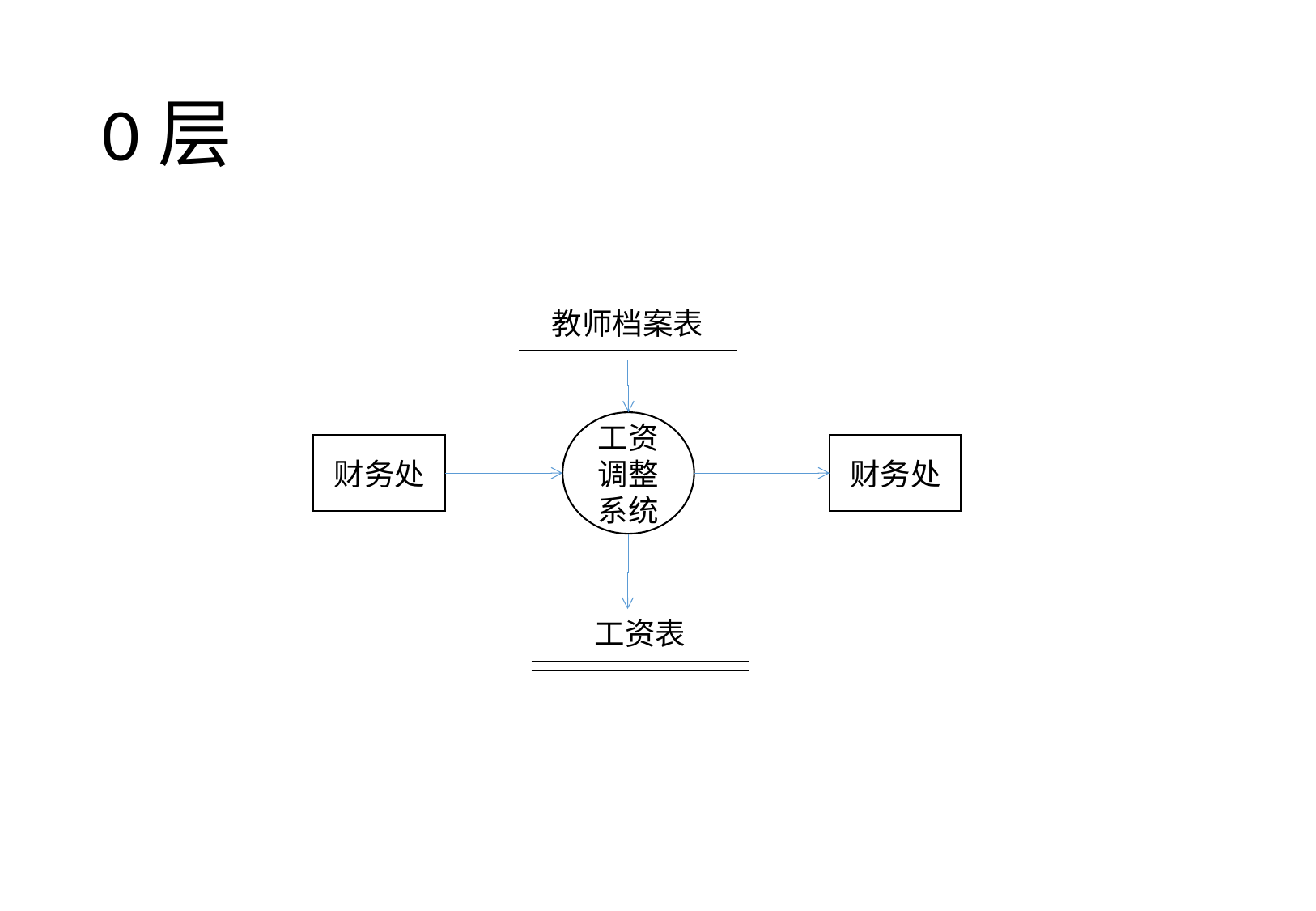

# 0层
教师档案表
工资调整系统
财务处
财务处
工资表